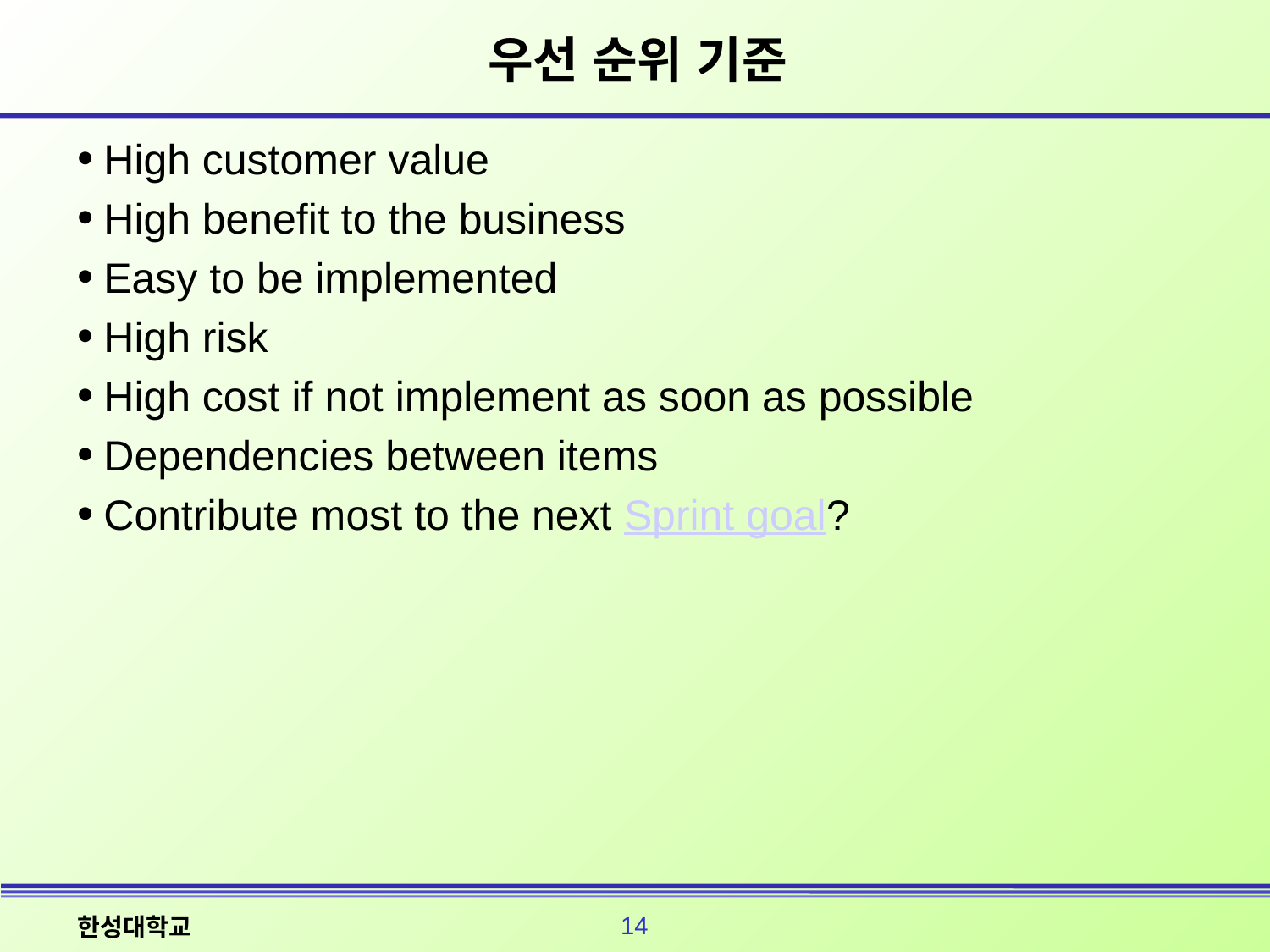

# 우선 순위 기준
High customer value
High benefit to the business
Easy to be implemented
High risk
High cost if not implement as soon as possible
Dependencies between items
Contribute most to the next Sprint goal?